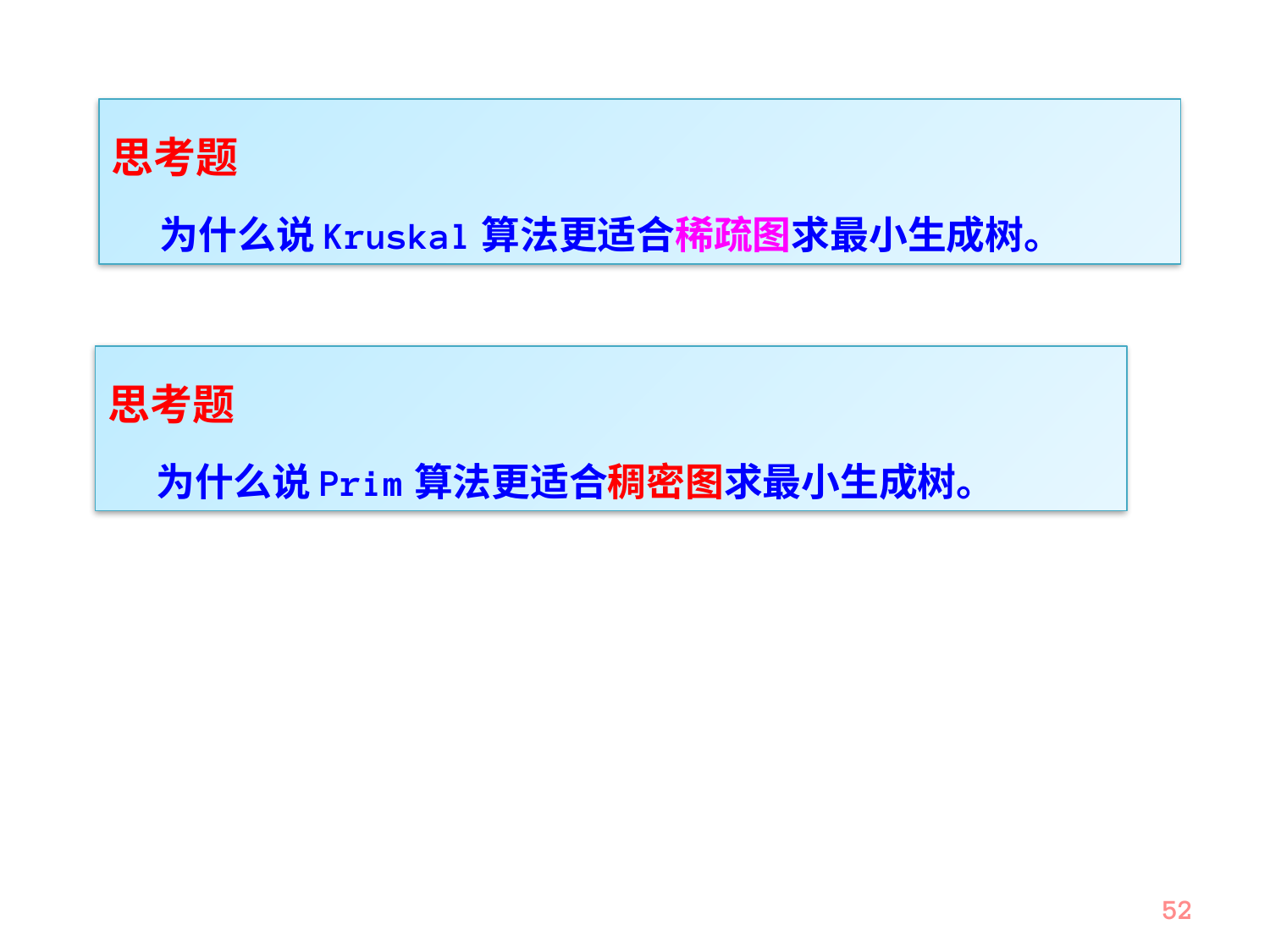

思考题
    为什么说Kruskal算法更适合稀疏图求最小生成树。
思考题
    为什么说Prim算法更适合稠密图求最小生成树。
52